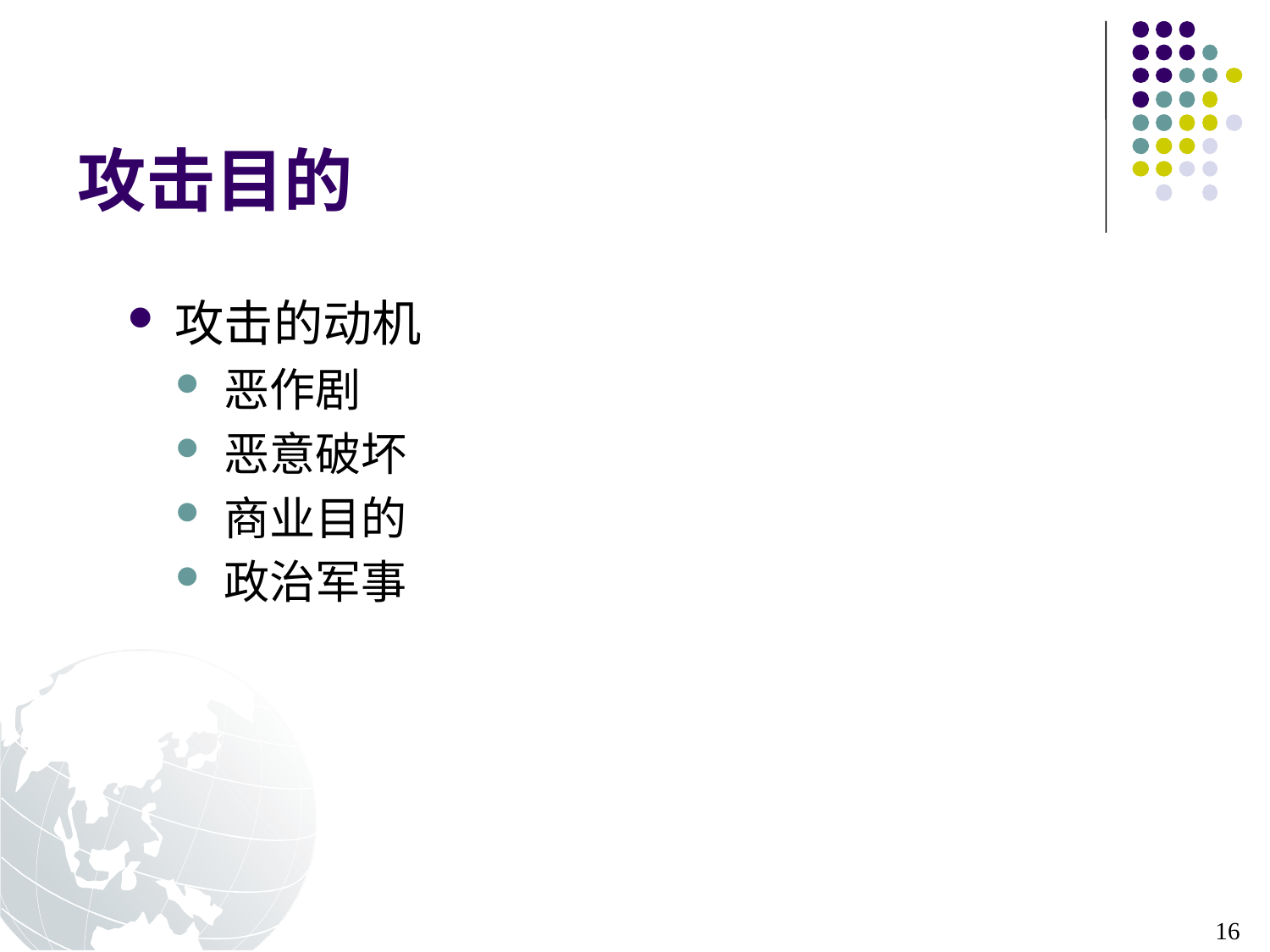

# 攻击目的
攻击的动机
恶作剧
恶意破坏
商业目的
政治军事